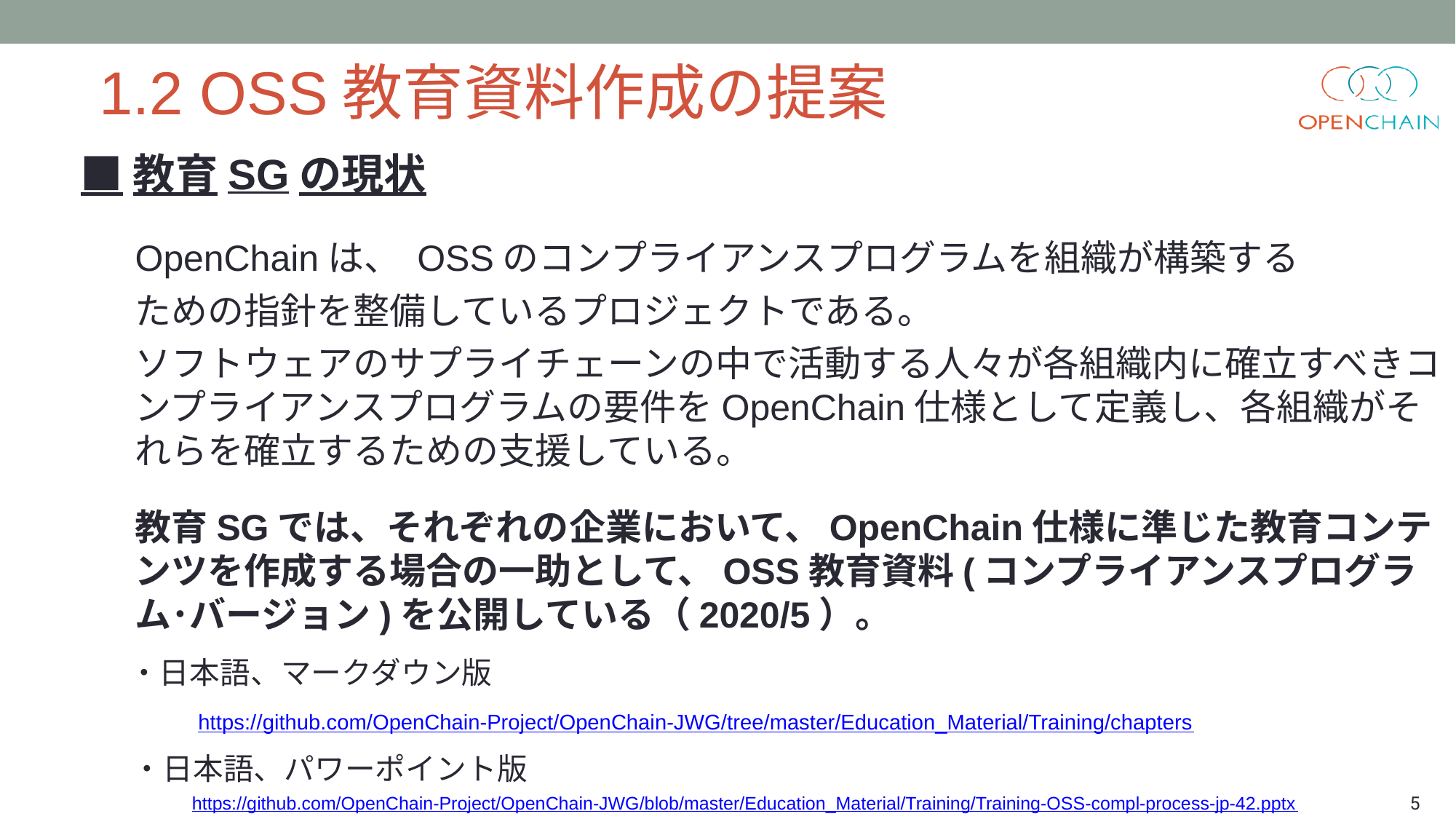

1.2 OSS教育資料作成の提案
■教育SGの現状

OpenChainは、 OSSのコンプライアンスプログラムを組織が構築する
ための指針を整備しているプロジェクトである。
ソフトウェアのサプライチェーンの中で活動する人々が各組織内に確立すべきコンプライアンスプログラムの要件をOpenChain仕様として定義し、各組織がそれらを確立するための支援している。

教育SGでは、それぞれの企業において、OpenChain仕様に準じた教育コンテンツを作成する場合の一助として、OSS教育資料(コンプライアンスプログラム･バージョン)を公開している（2020/5）。
　・日本語、マークダウン版
　　　https://github.com/OpenChain-Project/OpenChain-JWG/tree/master/Education_Material/Training/chapters
　 ・日本語、パワーポイント版
　　　　　https://github.com/OpenChain-Project/OpenChain-JWG/blob/master/Education_Material/Training/Training-OSS-compl-process-jp-42.pptx
5